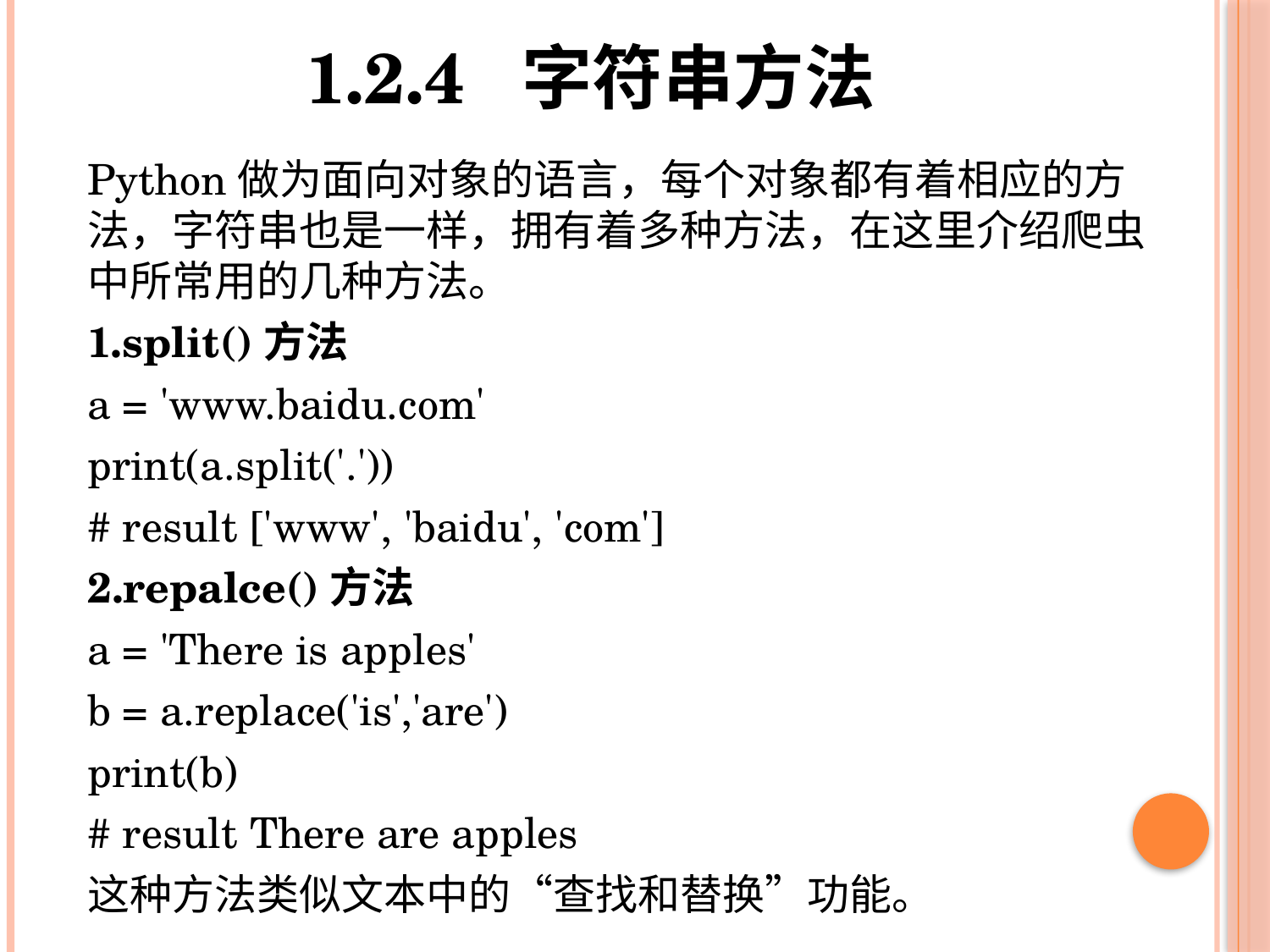

# 1.2.4  字符串方法
Python做为面向对象的语言，每个对象都有着相应的方法，字符串也是一样，拥有着多种方法，在这里介绍爬虫中所常用的几种方法。
1.split()方法
a = 'www.baidu.com'
print(a.split('.'))
# result ['www', 'baidu', 'com']
2.repalce()方法
a = 'There is apples'
b = a.replace('is','are')
print(b)
# result There are apples
这种方法类似文本中的“查找和替换”功能。